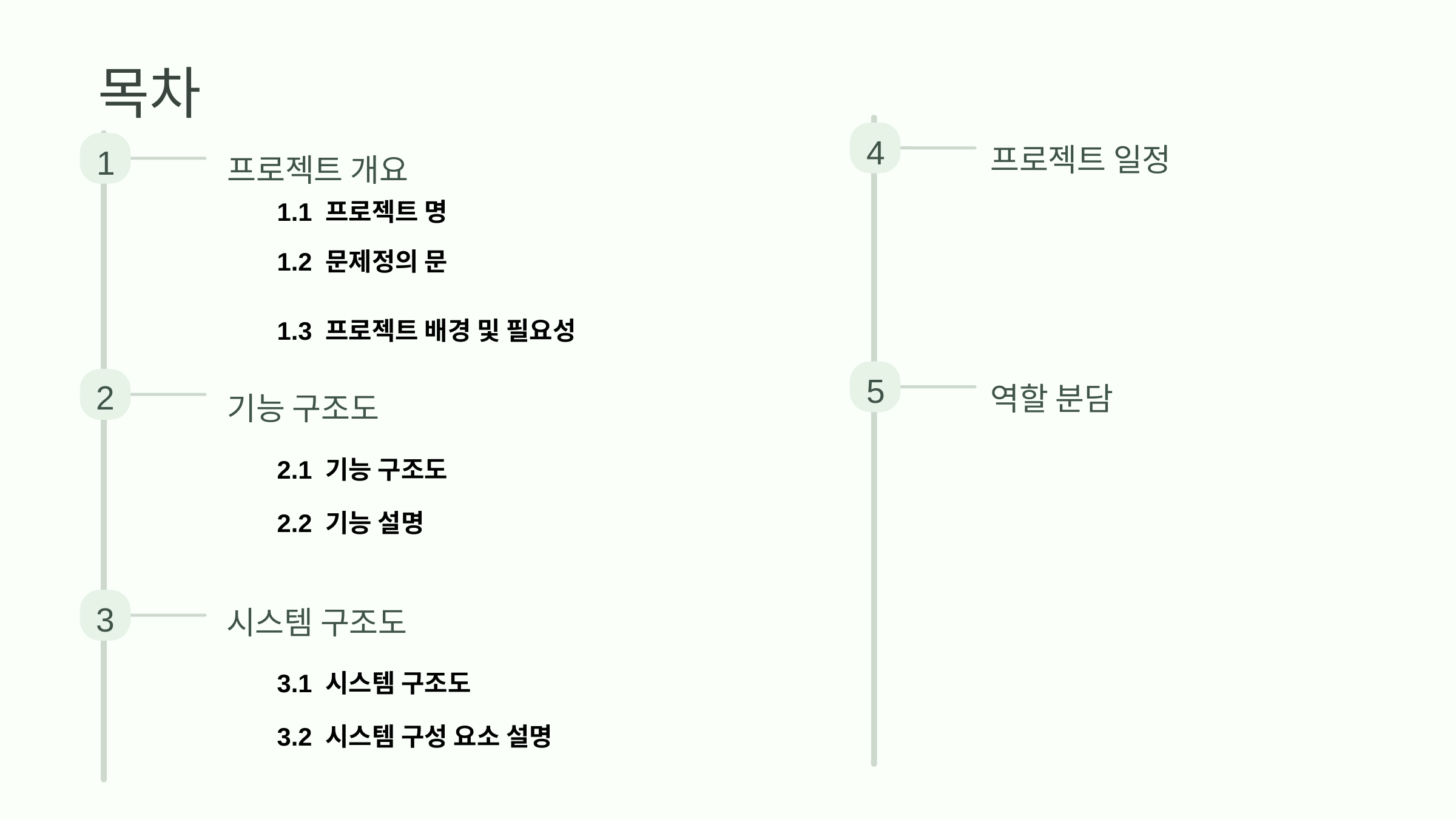

목차

프로젝트 일정
4

프로젝트 개요
1

1.1 프로젝트 명

1.2 문제정의 문

1.3 프로젝트 배경 및 필요성

역할 분담
5

2
기능 구조도

2.1 기능 구조도
2.2 기능 설명

시스템 구조도
3

3.1 시스템 구조도

3.2 시스템 구성 요소 설명